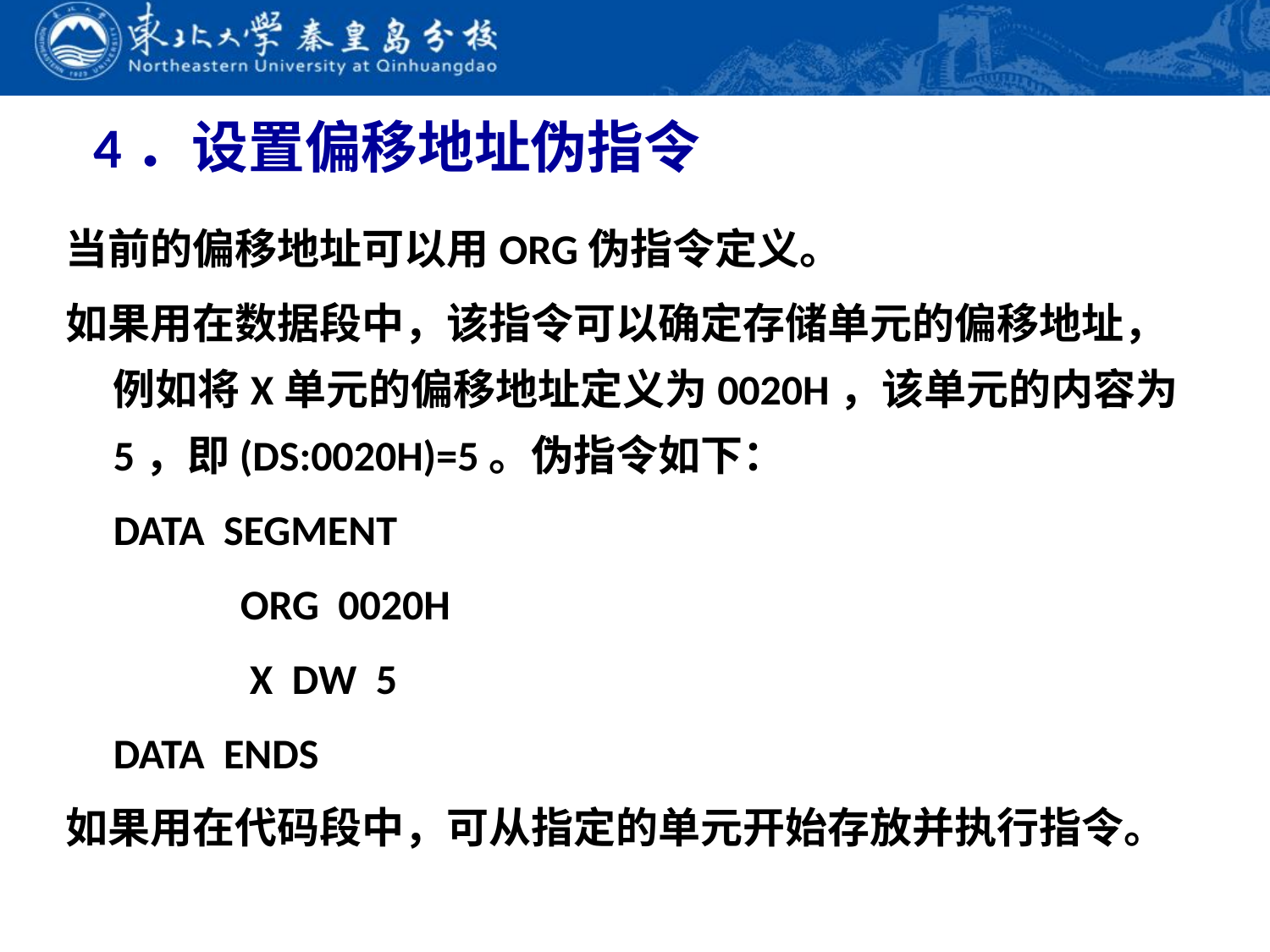

# 4．设置偏移地址伪指令
当前的偏移地址可以用ORG伪指令定义。
如果用在数据段中，该指令可以确定存储单元的偏移地址，例如将X单元的偏移地址定义为0020H，该单元的内容为5，即(DS:0020H)=5。伪指令如下：
	DATA  SEGMENT
 		ORG  0020H
	  	 X  DW  5
	DATA  ENDS
如果用在代码段中，可从指定的单元开始存放并执行指令。